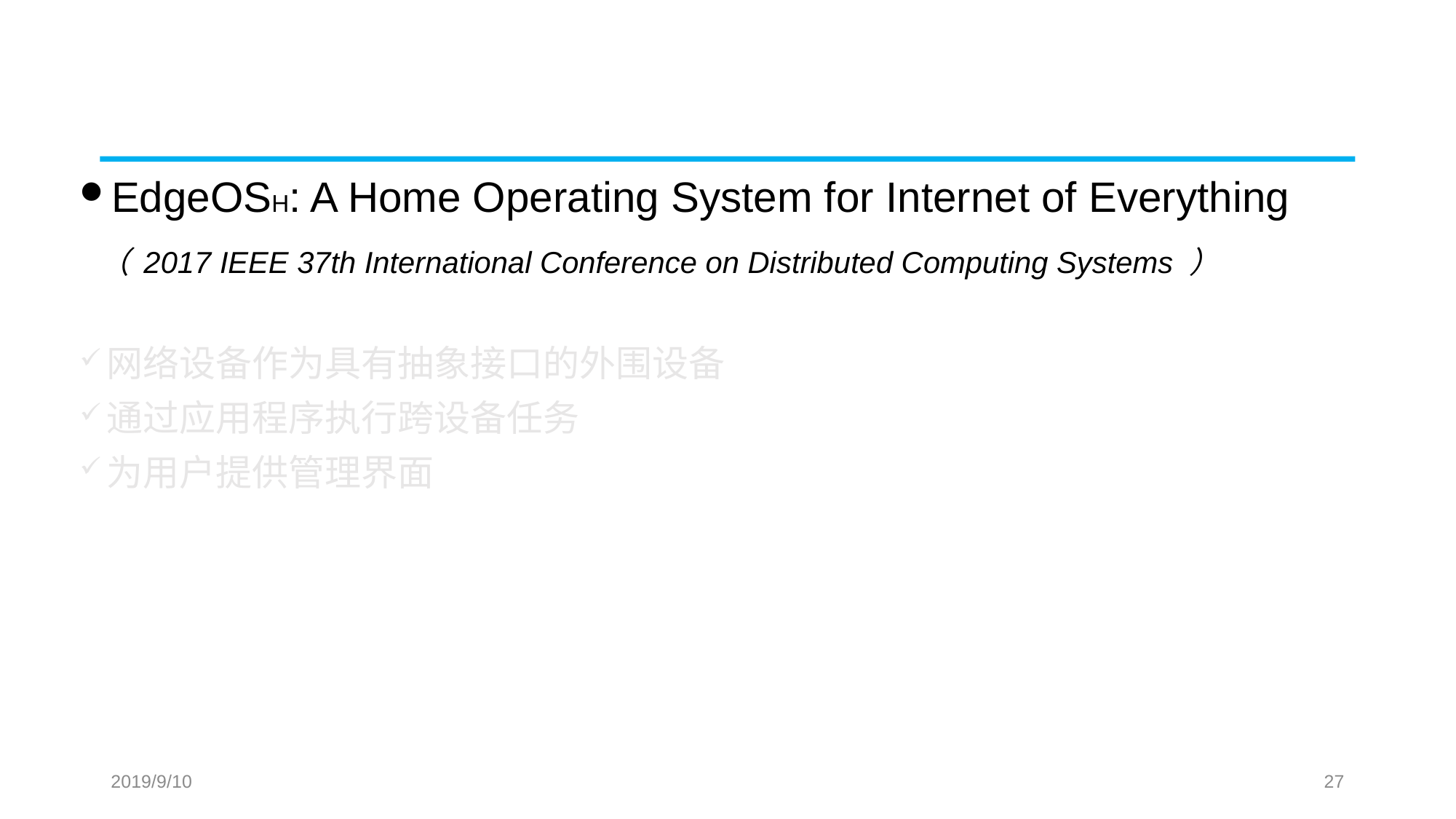

#
EdgeOSH: A Home Operating System for Internet of Everything
 （ 2017 IEEE 37th International Conference on Distributed Computing Systems ）

网络设备作为具有抽象接口的外围设备
通过应用程序执行跨设备任务
为用户提供管理界面
2019/9/10
27